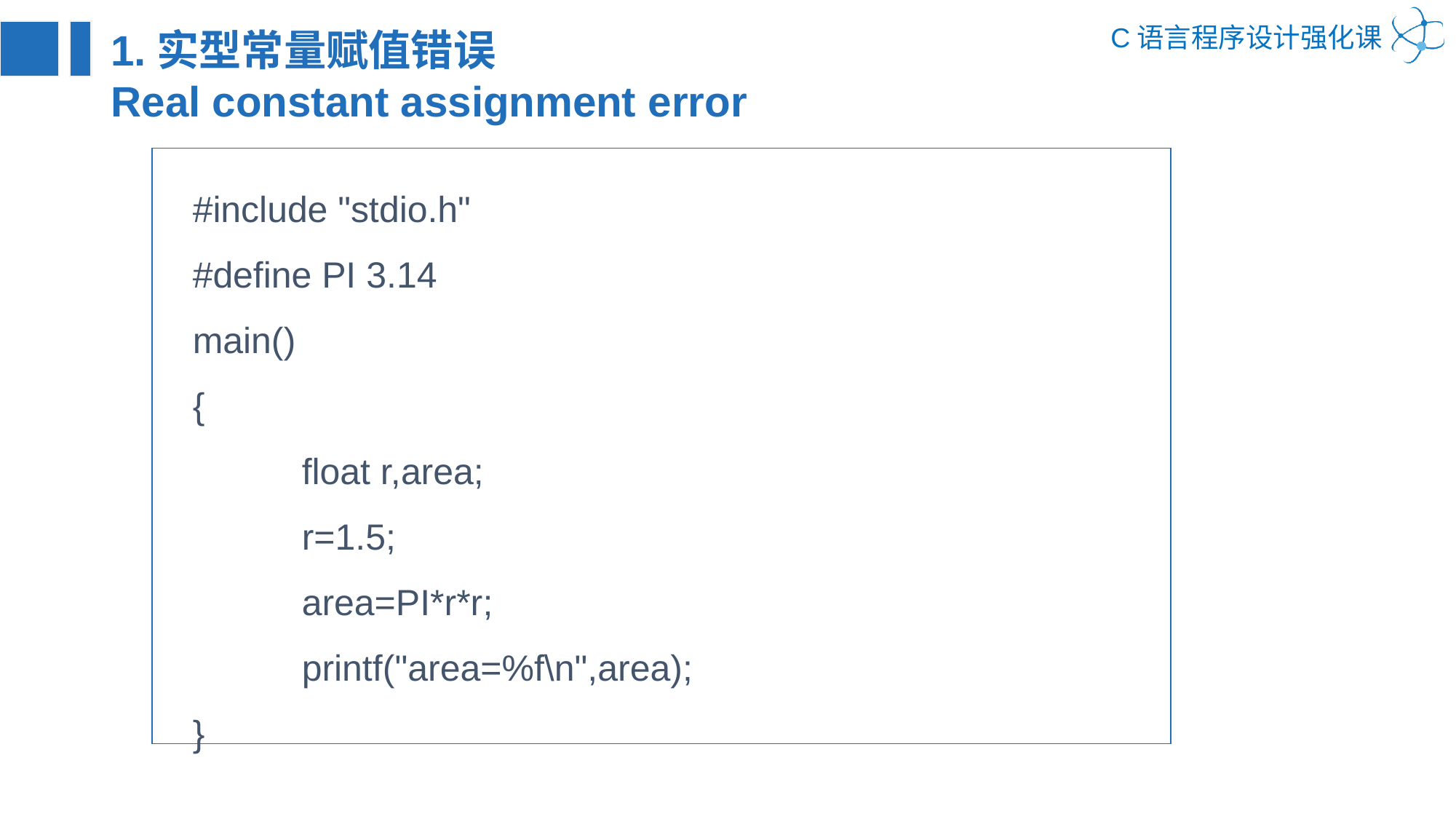

1.实型常量赋值错误
Real constant assignment error

#include "stdio.h"
#define PI 3.14
main()
{
	float r,area;
	r=1.5;
	area=PI*r*r;
	printf("area=%f\n",area);
}